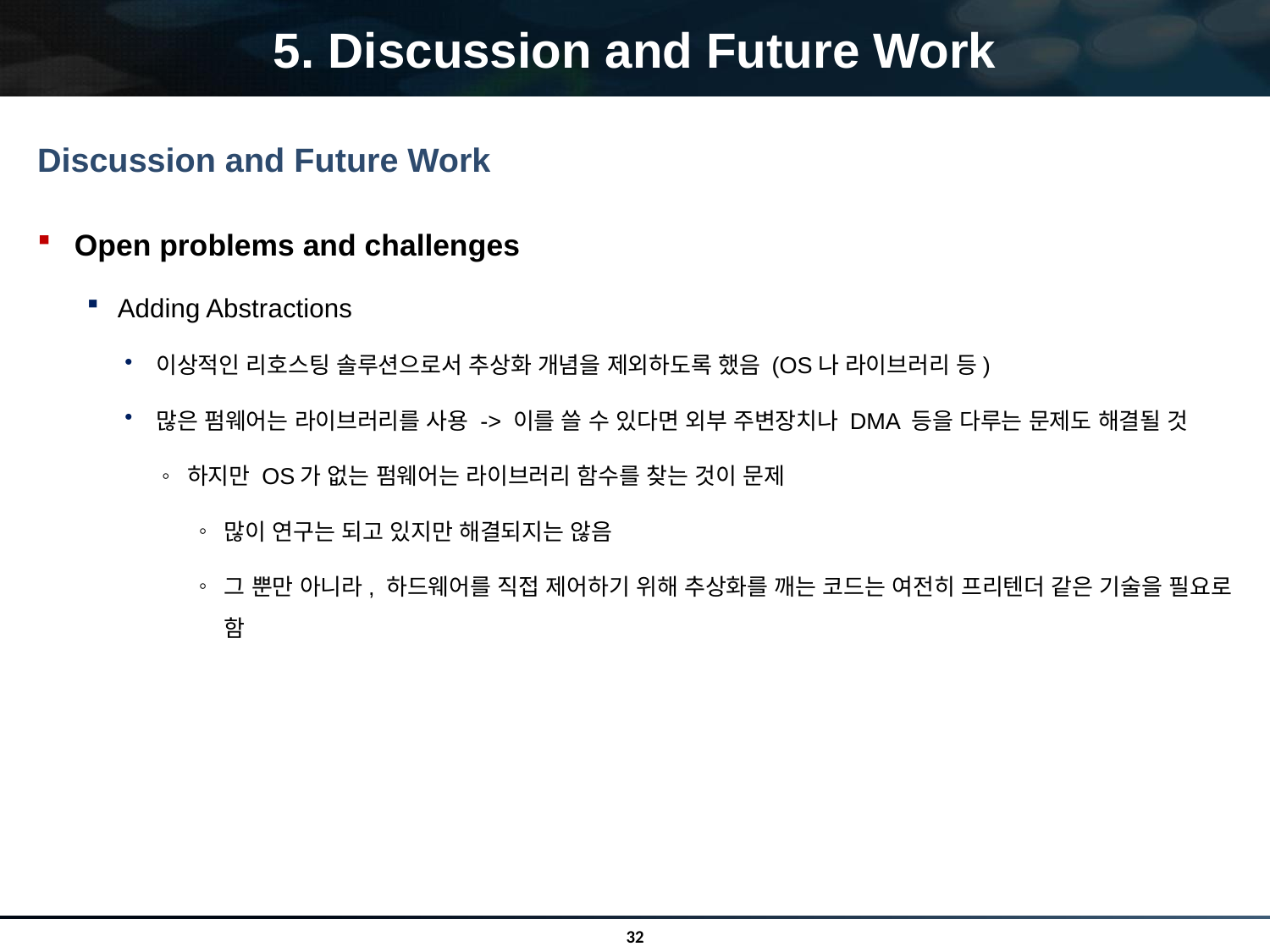

# 5. Discussion and Future Work
Discussion and Future Work
Open problems and challenges
Adding Abstractions
이상적인 리호스팅 솔루션으로서 추상화 개념을 제외하도록 했음 (OS나 라이브러리 등)
많은 펌웨어는 라이브러리를 사용 -> 이를 쓸 수 있다면 외부 주변장치나 DMA 등을 다루는 문제도 해결될 것
하지만 OS가 없는 펌웨어는 라이브러리 함수를 찾는 것이 문제
많이 연구는 되고 있지만 해결되지는 않음
그 뿐만 아니라, 하드웨어를 직접 제어하기 위해 추상화를 깨는 코드는 여전히 프리텐더 같은 기술을 필요로 함